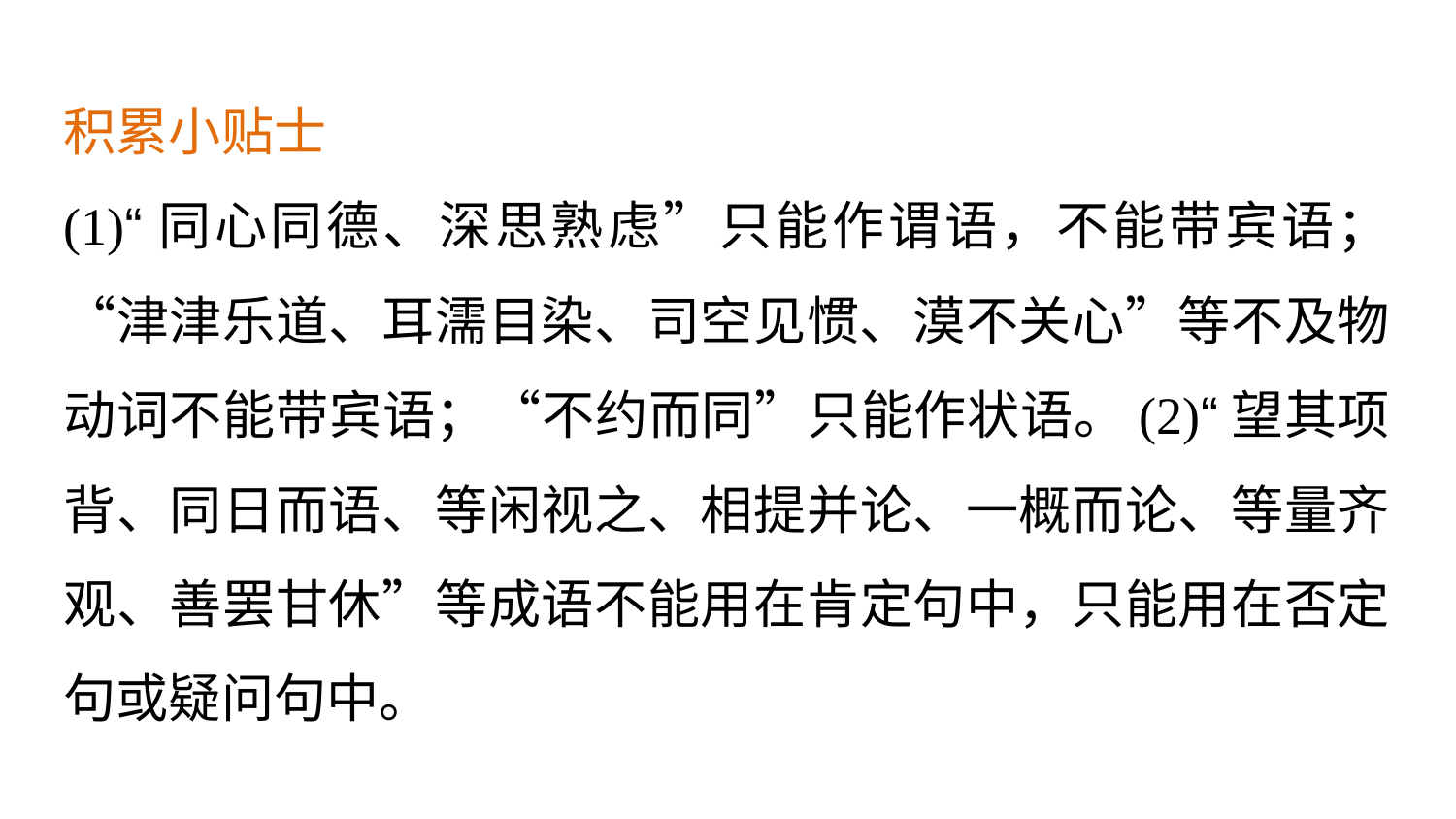

积累小贴士
(1)“同心同德、深思熟虑”只能作谓语，不能带宾语；“津津乐道、耳濡目染、司空见惯、漠不关心”等不及物动词不能带宾语；“不约而同”只能作状语。(2)“望其项背、同日而语、等闲视之、相提并论、一概而论、等量齐观、善罢甘休”等成语不能用在肯定句中，只能用在否定句或疑问句中。